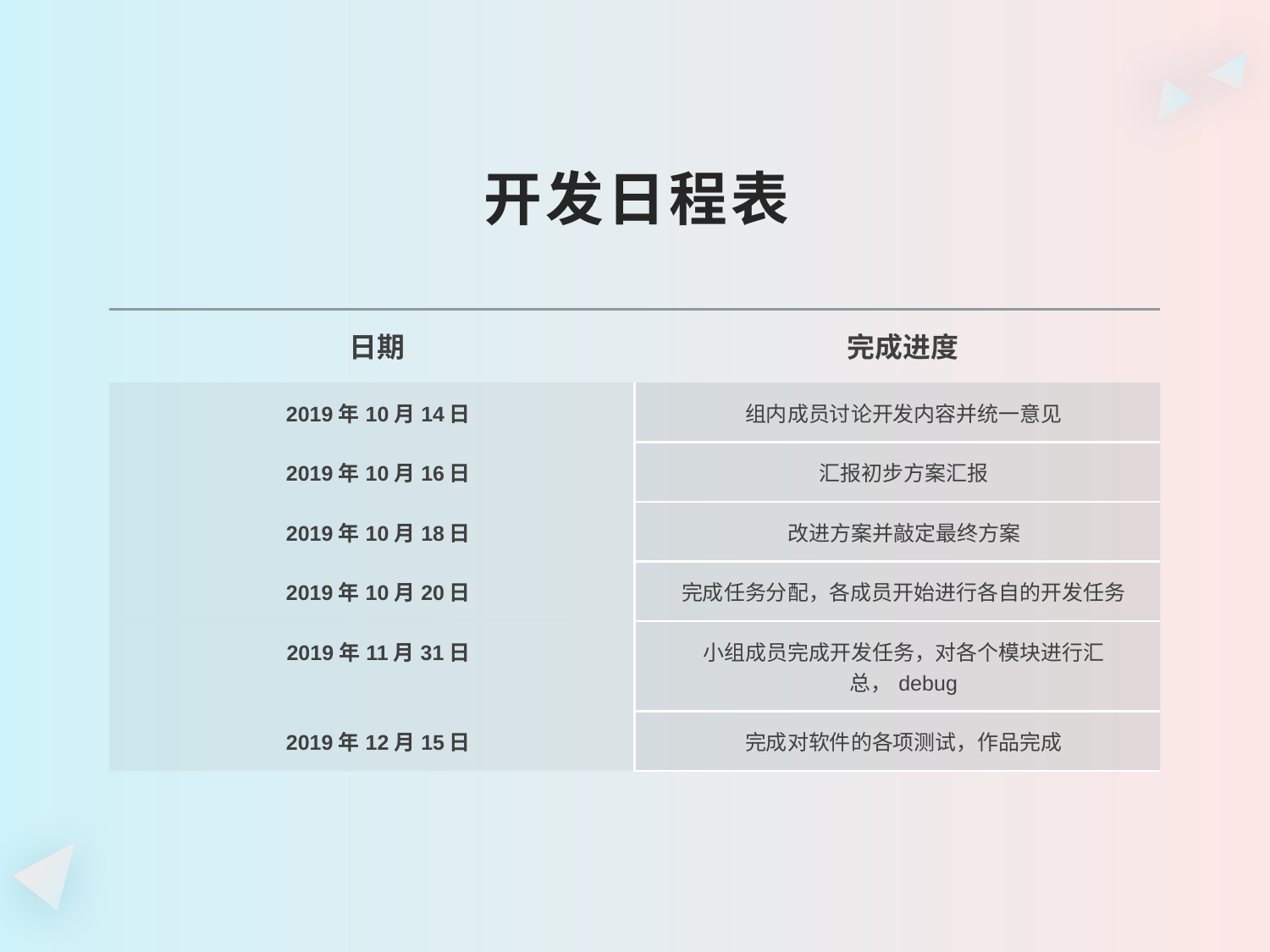

# 开发日程表
| 日期 | 完成进度 |
| --- | --- |
| 2019年10月14日 | 组内成员讨论开发内容并统一意见 |
| 2019年10月16日 | 汇报初步方案汇报 |
| 2019年10月18日 | 改进方案并敲定最终方案 |
| 2019年10月20日 | 完成任务分配，各成员开始进行各自的开发任务 |
| 2019年11月31日 | 小组成员完成开发任务，对各个模块进行汇总，debug |
| 2019年12月15日 | 完成对软件的各项测试，作品完成 |